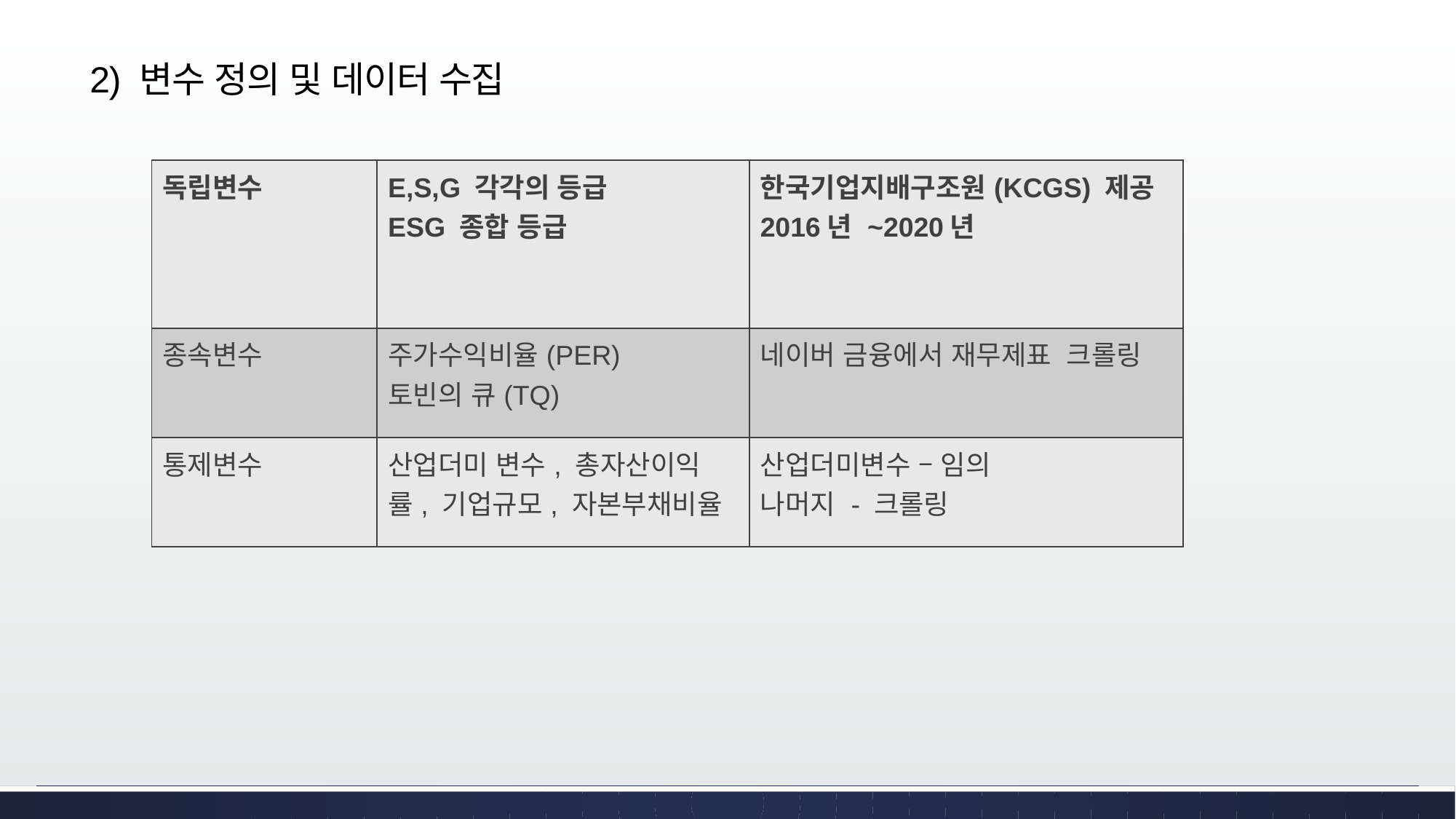

2) 변수 정의 및 데이터 수집
| 독립변수 | E,S,G 각각의 등급 ESG 종합 등급 | 한국기업지배구조원(KCGS) 제공 2016년 ~2020년 |
| --- | --- | --- |
| 종속변수 | 주가수익비율(PER) 토빈의 큐(TQ) | 네이버 금융에서 재무제표 크롤링 |
| 통제변수 | 산업더미 변수, 총자산이익률, 기업규모, 자본부채비율 | 산업더미변수 – 임의 나머지 - 크롤링 |